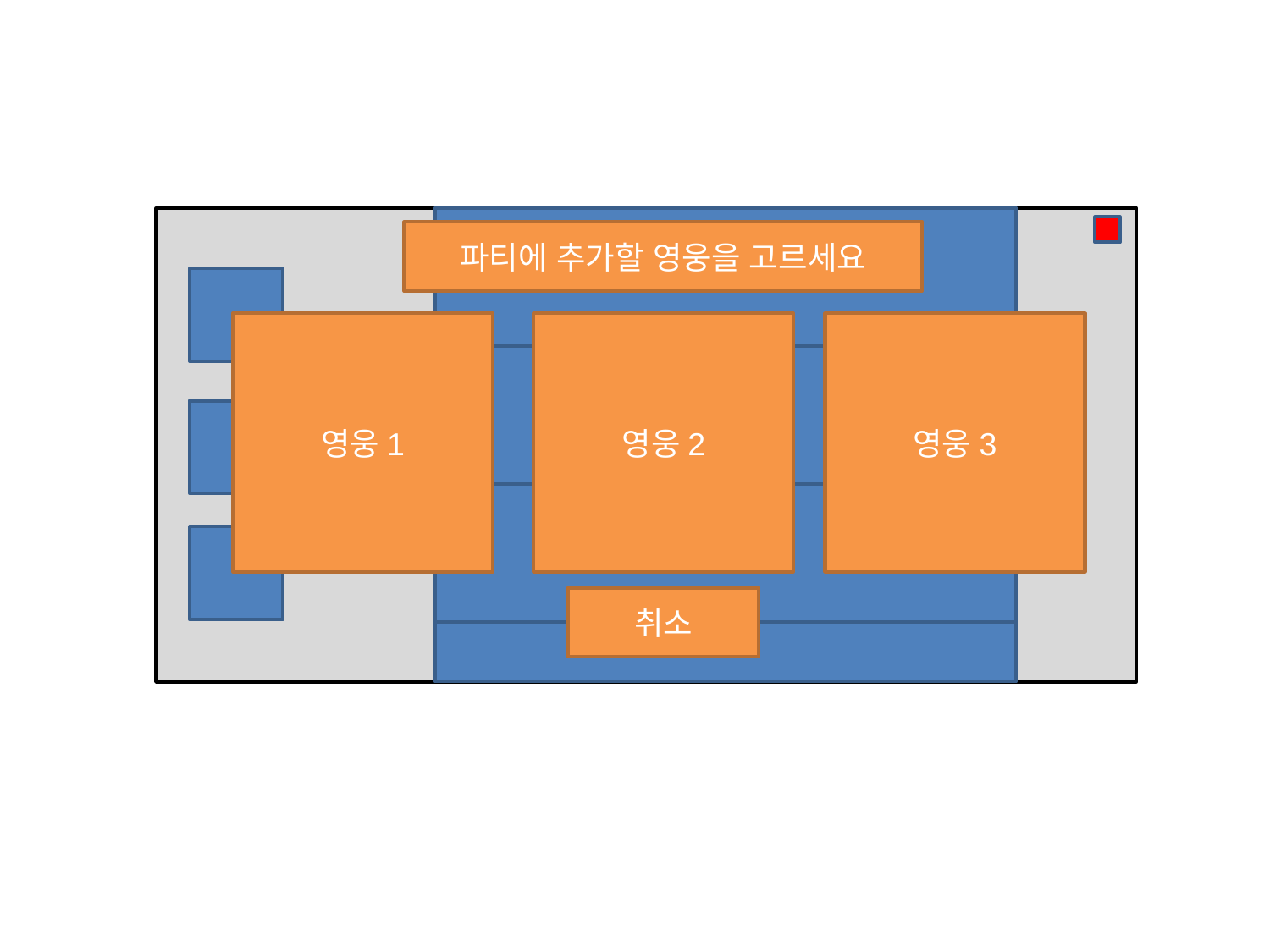

1층

파티에 추가할 영웅을 고르세요

영웅1
영웅2
영웅3

2층

3층

취소